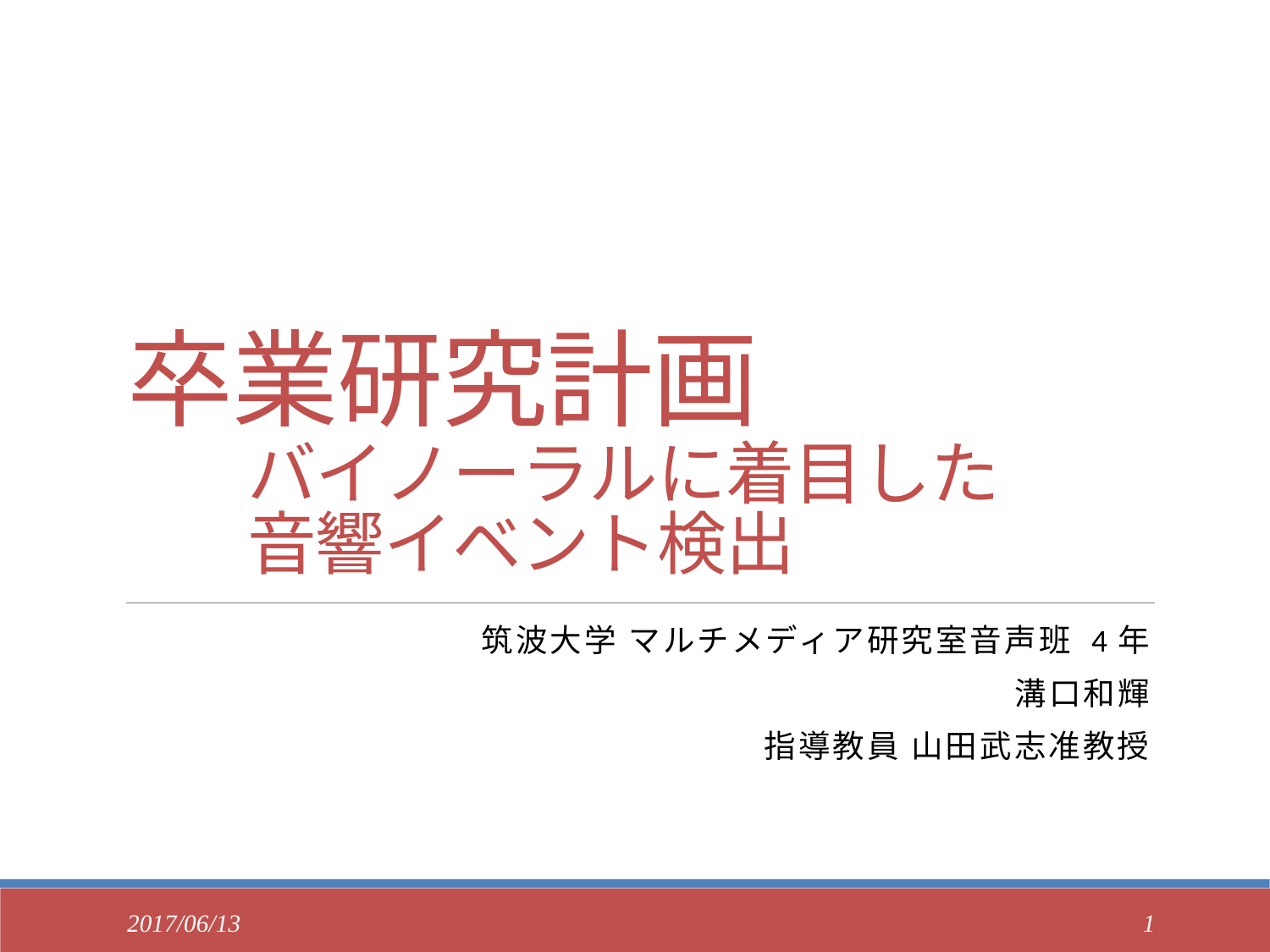

# 卒業研究計画
バイノーラルに着目した
音響イベント検出
筑波大学 マルチメディア研究室音声班 4年
溝口和輝
指導教員 山田武志准教授
2017/06/13
1